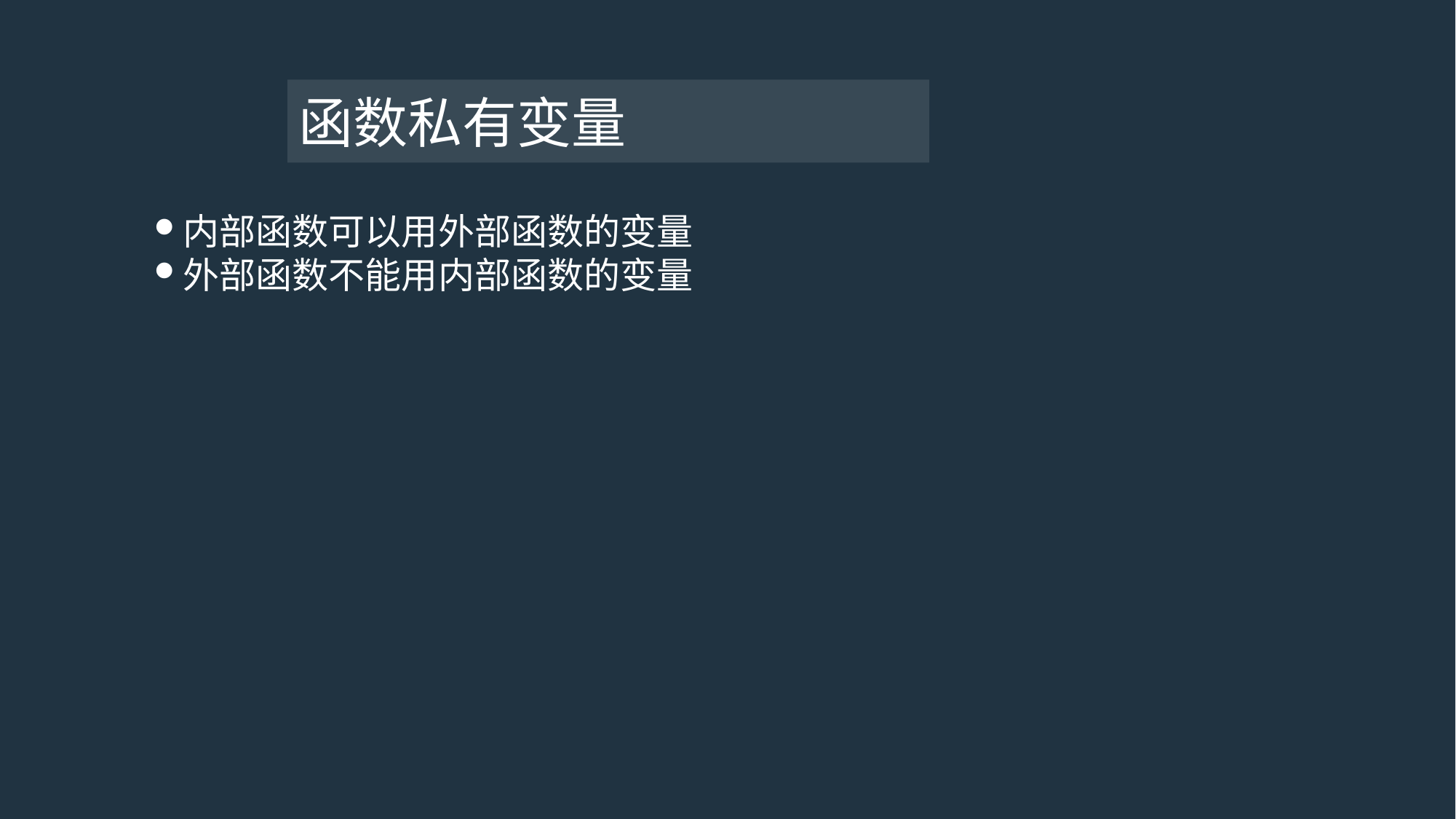

# 函数私有变量
内部函数可以用外部函数的变量
外部函数不能用内部函数的变量